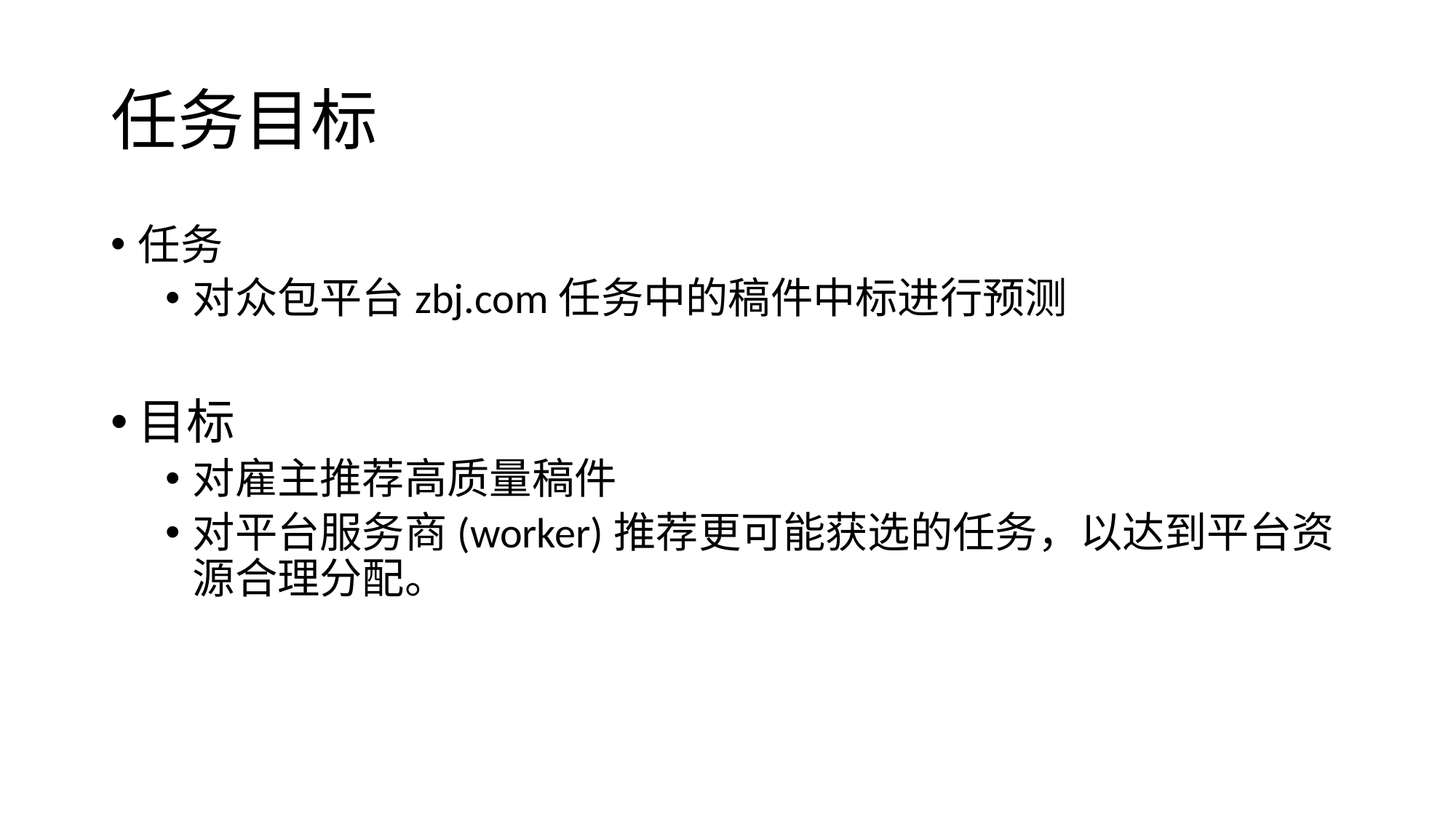

# 任务目标
任务
对众包平台zbj.com任务中的稿件中标进行预测

目标
对雇主推荐高质量稿件
对平台服务商(worker)推荐更可能获选的任务，以达到平台资源合理分配。